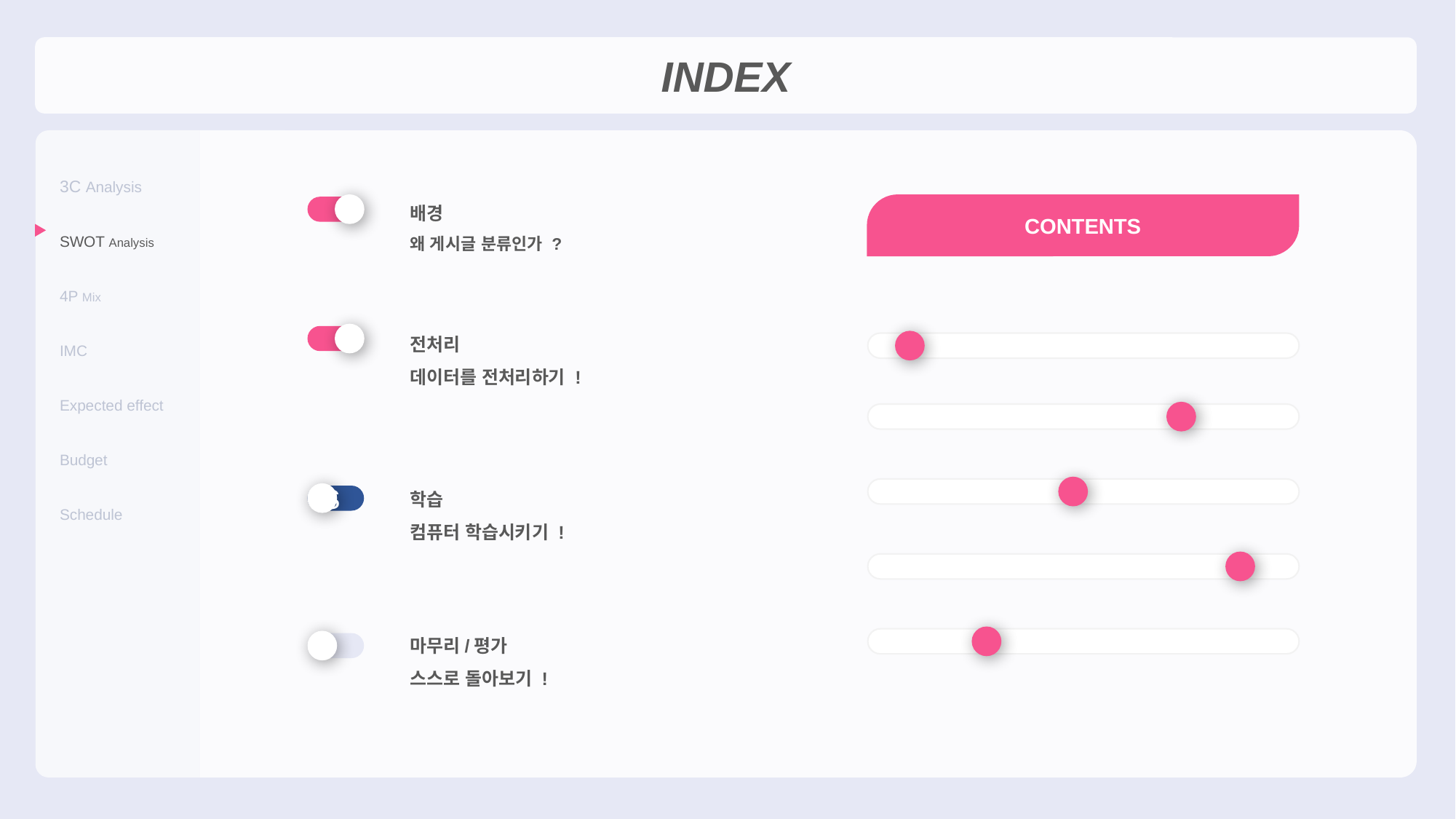

INDEX
3C Analysis
SWOT Analysis
4P Mix
IMC
Expected effect
Budget
Schedule
배경
왜 게시글 분류인가 ?

CONTENTS

전처리
데이터를 전처리하기 !

학습
컴퓨터 학습시키기 !

S

마무리/평가
스스로 돌아보기 !